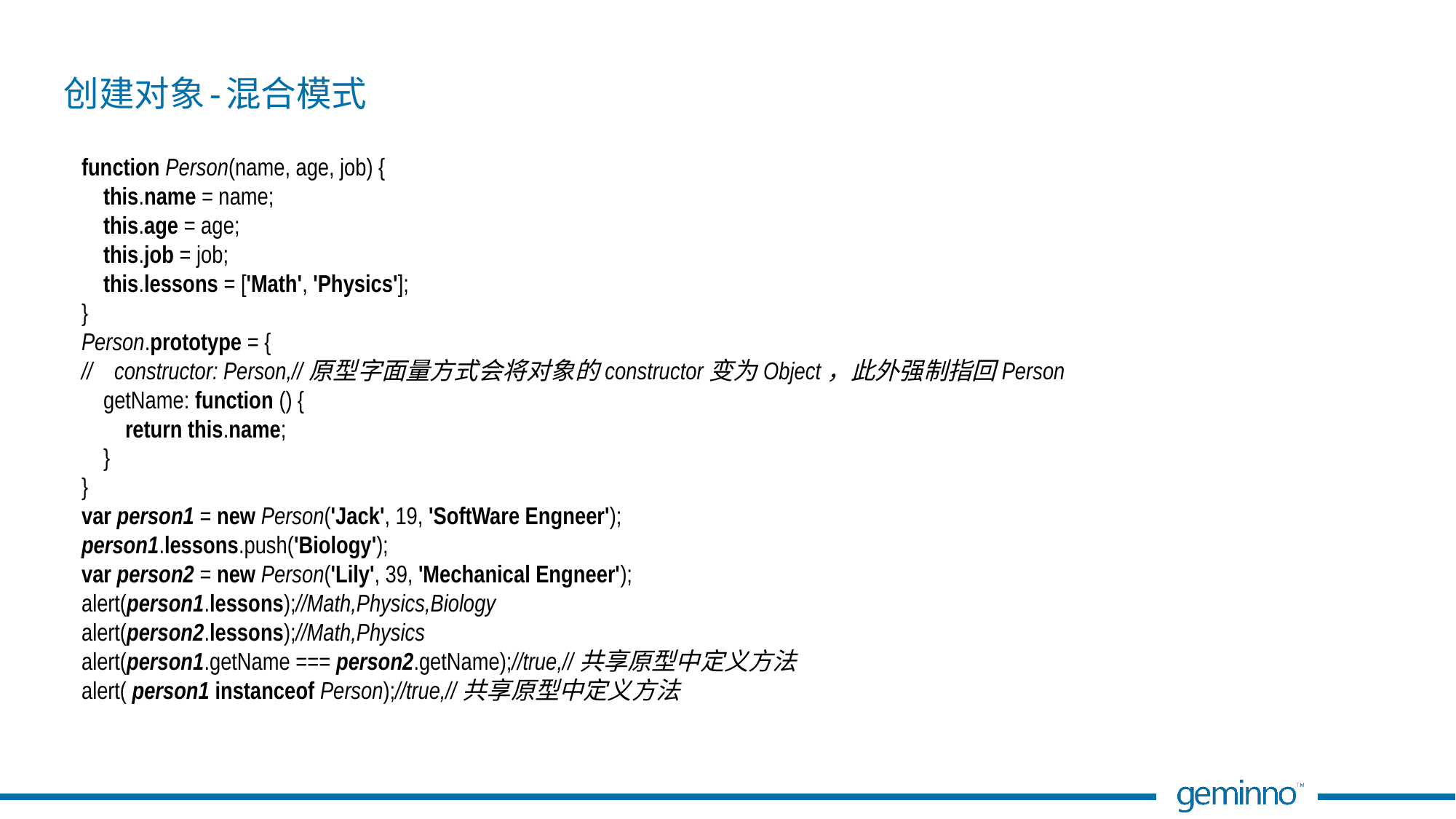

# 创建对象-混合模式
function Person(name, age, job) {
    this.name = name;
    this.age = age;
    this.job = job;
    this.lessons = ['Math', 'Physics'];
}
Person.prototype = {
//    constructor: Person,//原型字面量方式会将对象的constructor变为Object，此外强制指回Person
    getName: function () {
        return this.name;
    }
}
var person1 = new Person('Jack', 19, 'SoftWare Engneer');
person1.lessons.push('Biology');
var person2 = new Person('Lily', 39, 'Mechanical Engneer');
alert(person1.lessons);//Math,Physics,Biology
alert(person2.lessons);//Math,Physics
alert(person1.getName === person2.getName);//true,//共享原型中定义方法
alert( person1 instanceof Person);//true,//共享原型中定义方法